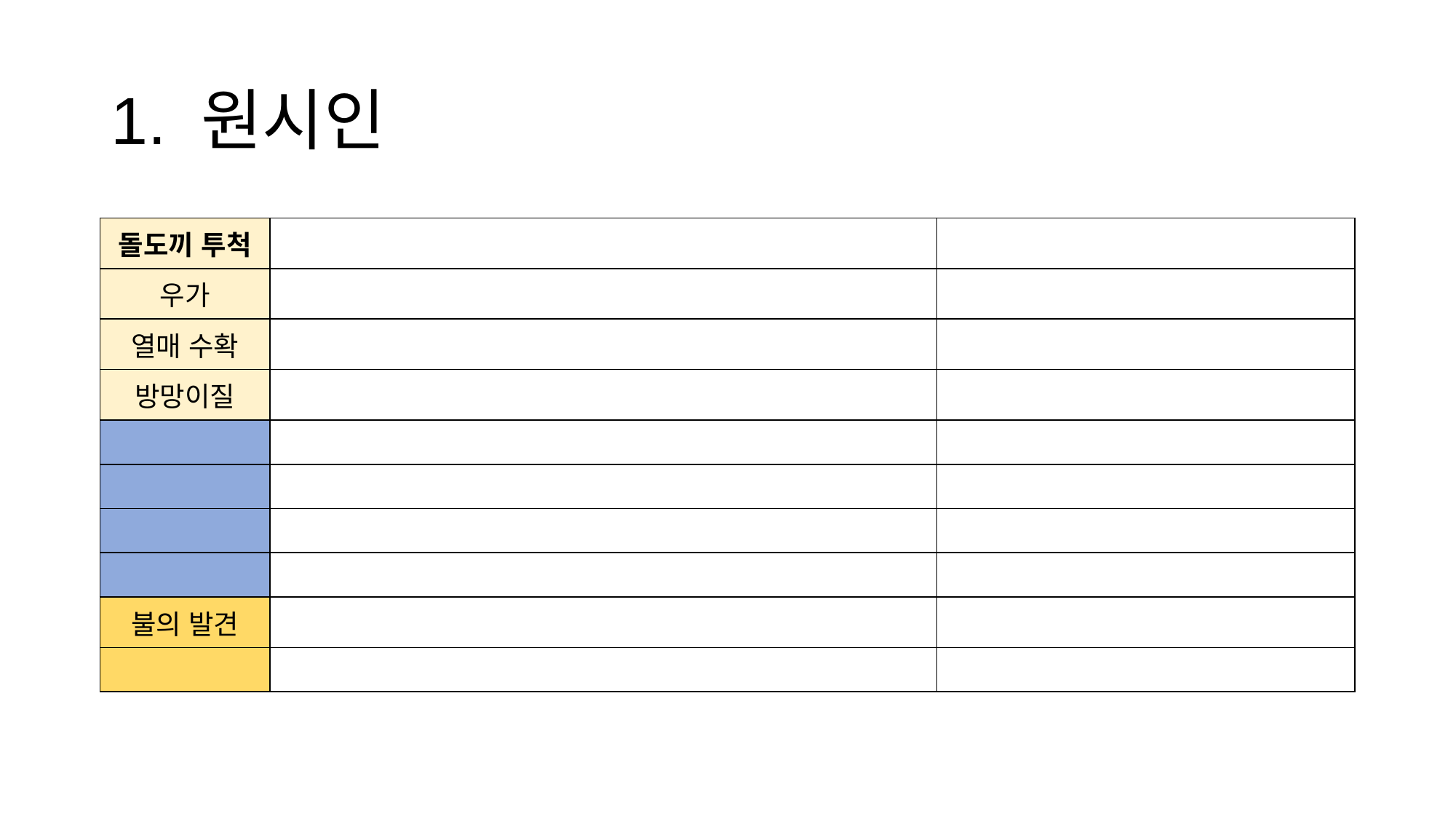

# 1. 원시인
| 돌도끼 투척 |  |  |
| --- | --- | --- |
| 우가 |  |  |
| 열매 수확 |  |  |
| 방망이질 |  |  |
|  |  |  |
|  |  |  |
|  |  |  |
|  |  |  |
| 불의 발견 |  |  |
|  |  |  |